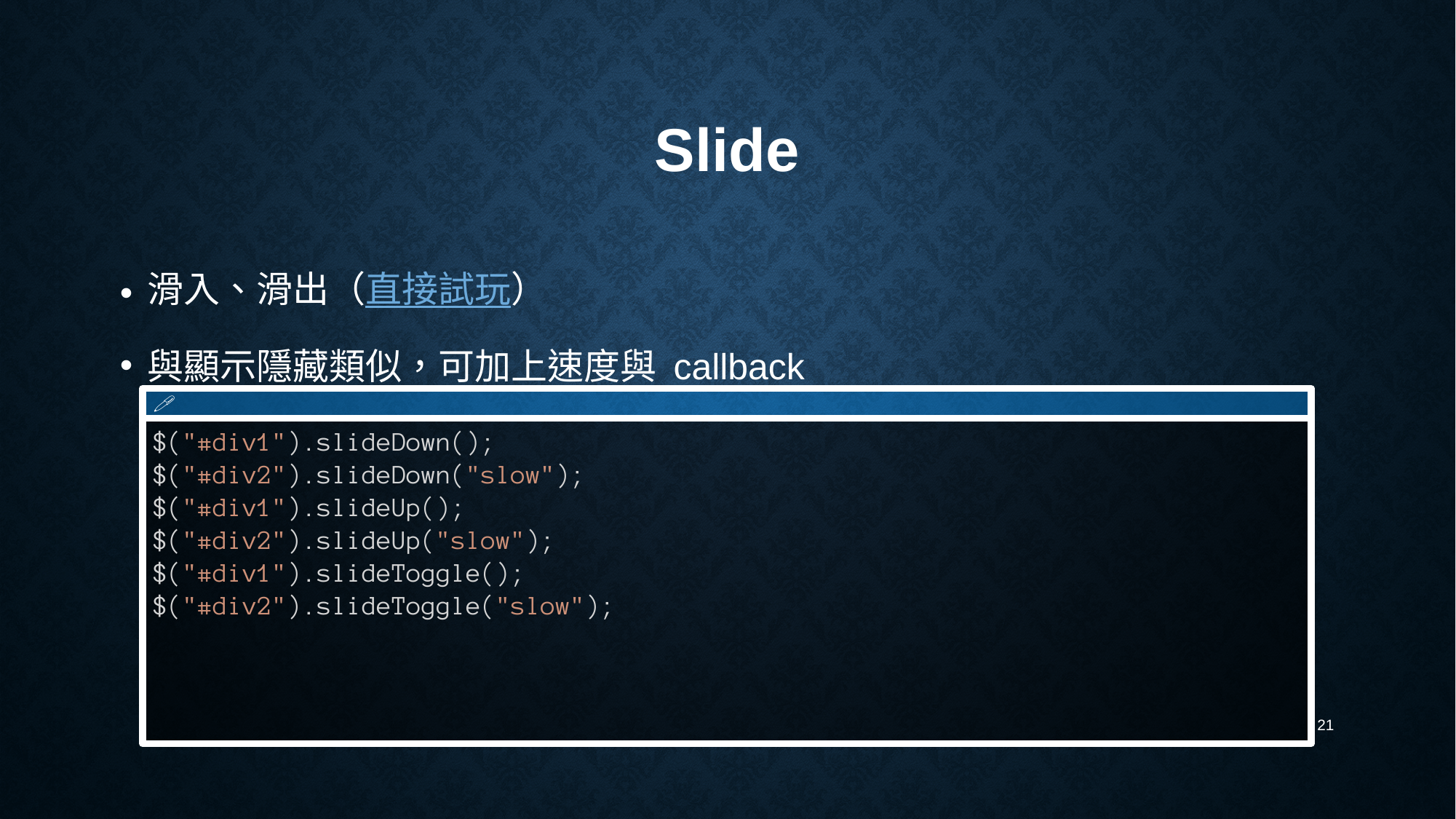

# Slide
滑入、滑出（直接試玩）
與顯示隱藏類似，可加上速度與 callback
🖊
$("#div1").slideDown();
$("#div2").slideDown("slow");
$("#div1").slideUp();
$("#div2").slideUp("slow");
$("#div1").slideToggle();
$("#div2").slideToggle("slow");
21